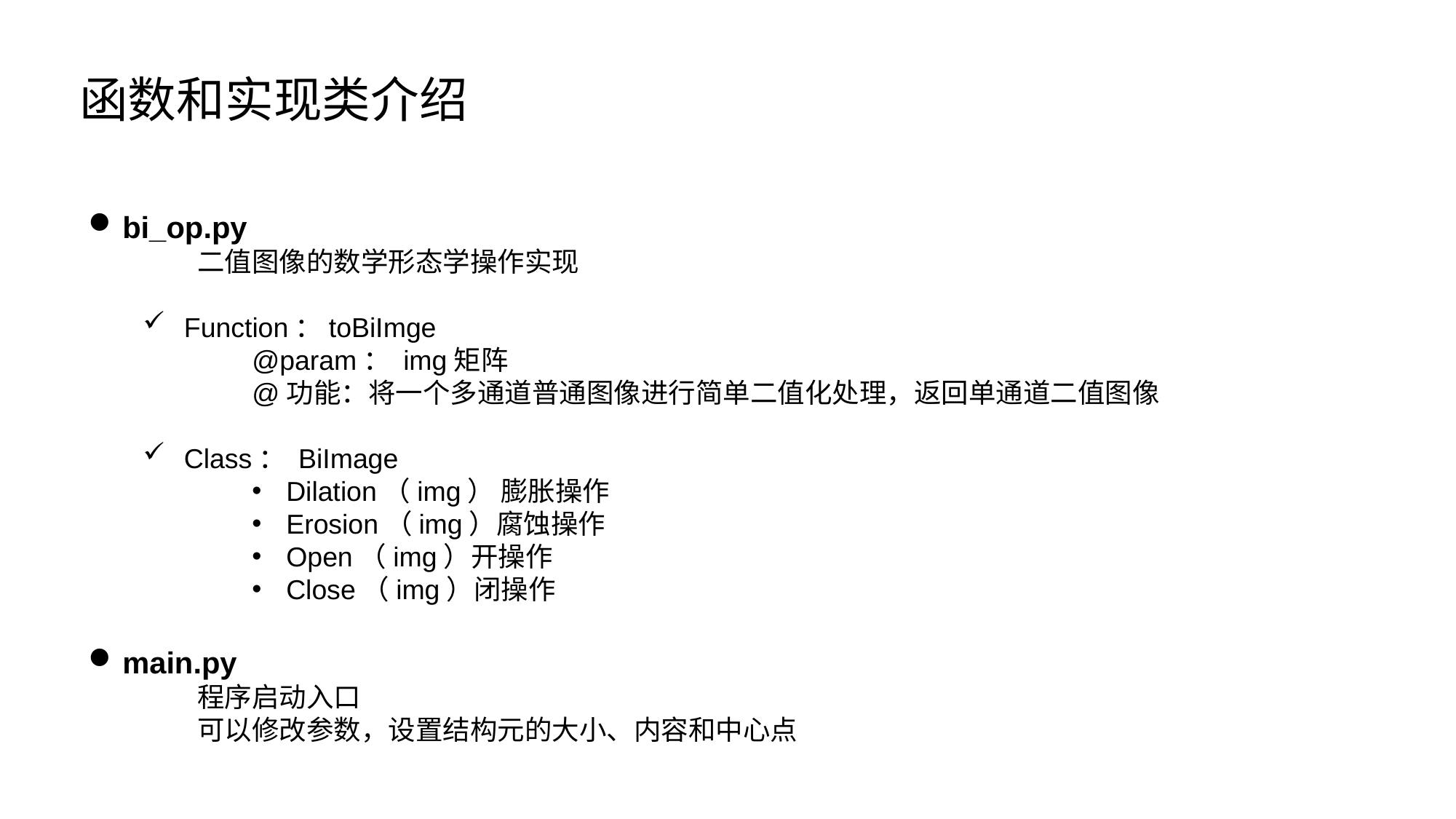

函数和实现类介绍
bi_op.py
	二值图像的数学形态学操作实现

Function：toBiImge
	@param： img矩阵
	@功能：将一个多通道普通图像进行简单二值化处理，返回单通道二值图像

Class： BiImage
Dilation（img） 膨胀操作
Erosion（img）腐蚀操作
Open（img）开操作
Close（img）闭操作

main.py
	程序启动入口
	可以修改参数，设置结构元的大小、内容和中心点